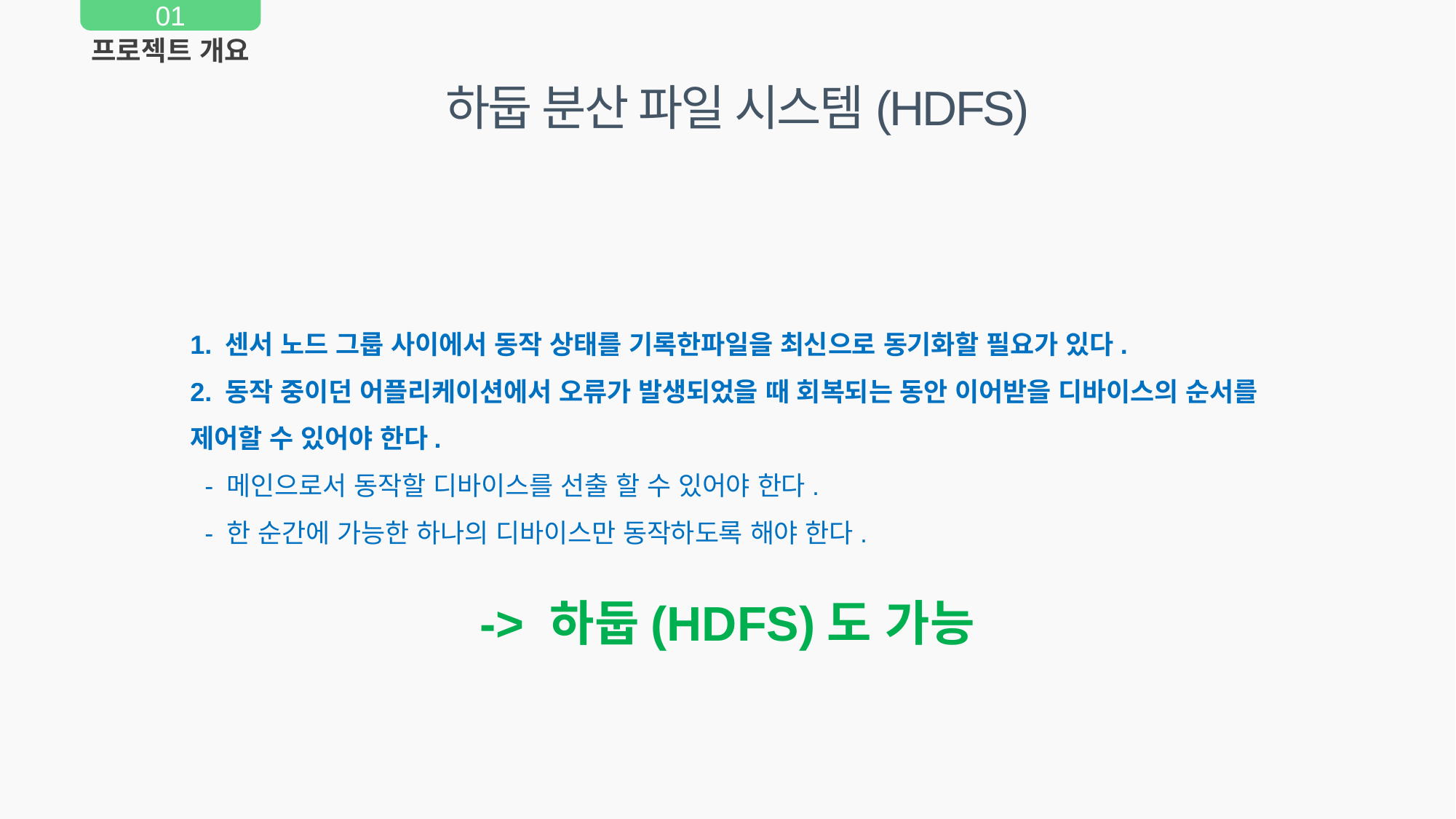

01
프로젝트 개요
 하둡 분산 파일 시스템(HDFS)
1. 센서 노드 그룹 사이에서 동작 상태를 기록한파일을 최신으로 동기화할 필요가 있다.
2. 동작 중이던 어플리케이션에서 오류가 발생되었을 때 회복되는 동안 이어받을 디바이스의 순서를 제어할 수 있어야 한다.
  - 메인으로서 동작할 디바이스를 선출 할 수 있어야 한다.
  - 한 순간에 가능한 하나의 디바이스만 동작하도록 해야 한다.
-> 하둡(HDFS)도 가능